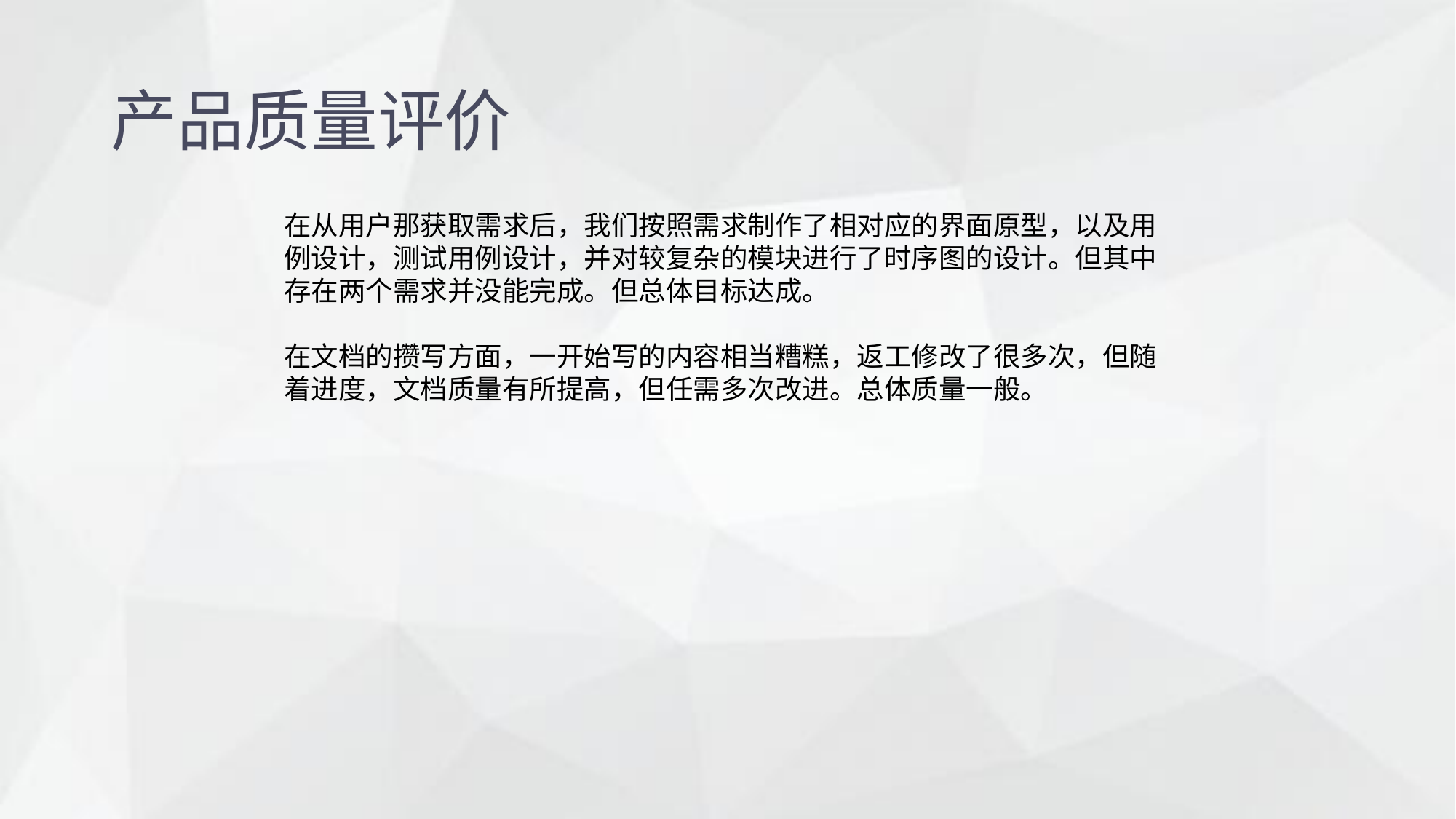

产品质量评价
在从用户那获取需求后，我们按照需求制作了相对应的界面原型，以及用例设计，测试用例设计，并对较复杂的模块进行了时序图的设计。但其中存在两个需求并没能完成。但总体目标达成。

在文档的攒写方面，一开始写的内容相当糟糕，返工修改了很多次，但随着进度，文档质量有所提高，但任需多次改进。总体质量一般。